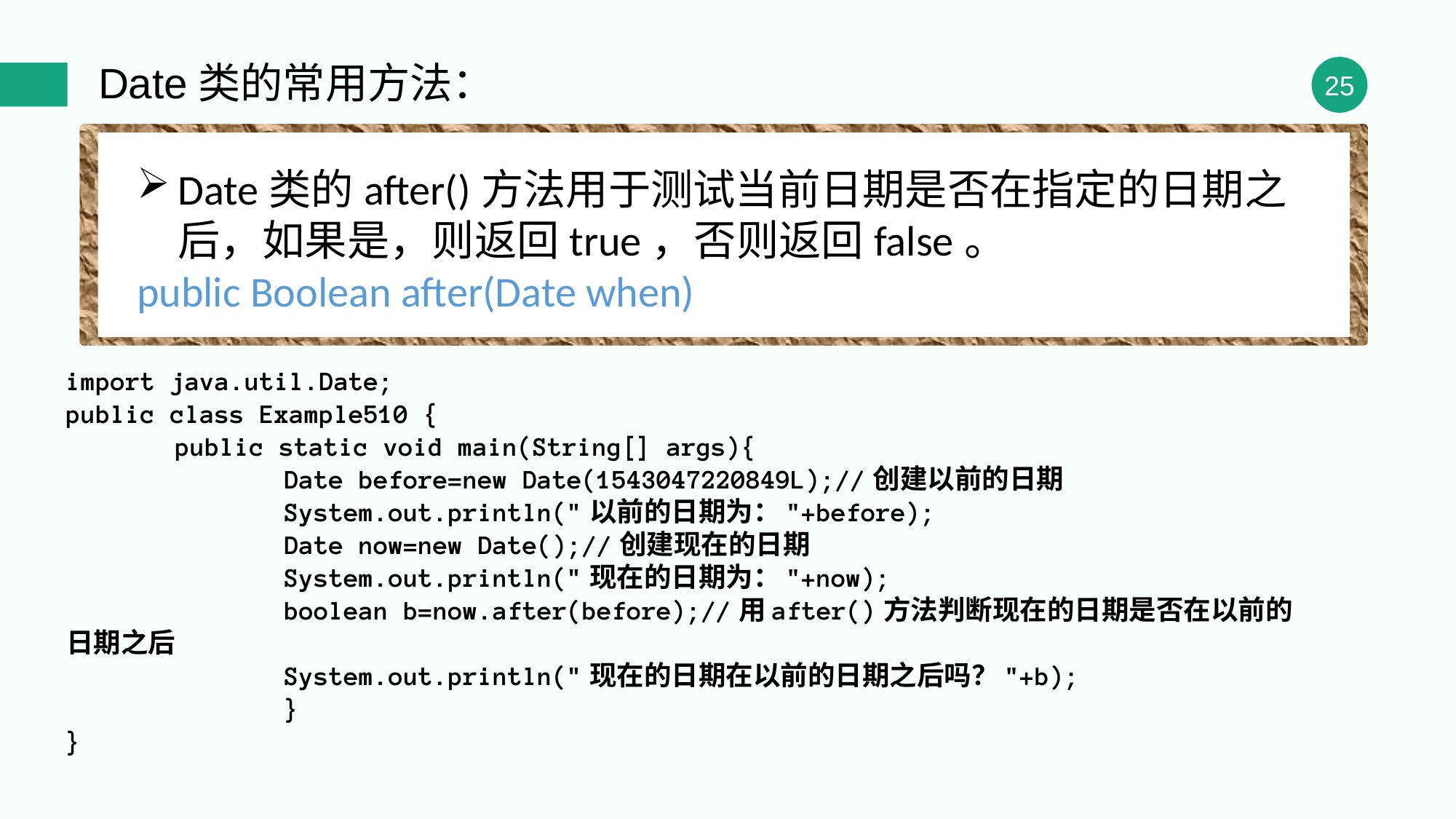

Date类的常用方法：

Date类的after()方法用于测试当前日期是否在指定的日期之后，如果是，则返回true，否则返回false。
public Boolean after(Date when)
import java.util.Date;
public class Example510 {
	public static void main(String[] args){
		Date before=new Date(1543047220849L);//创建以前的日期
		System.out.println("以前的日期为："+before);
		Date now=new Date();//创建现在的日期
		System.out.println("现在的日期为："+now);
		boolean b=now.after(before);//用after()方法判断现在的日期是否在以前的日期之后
		System.out.println("现在的日期在以前的日期之后吗？"+b);
		}
}